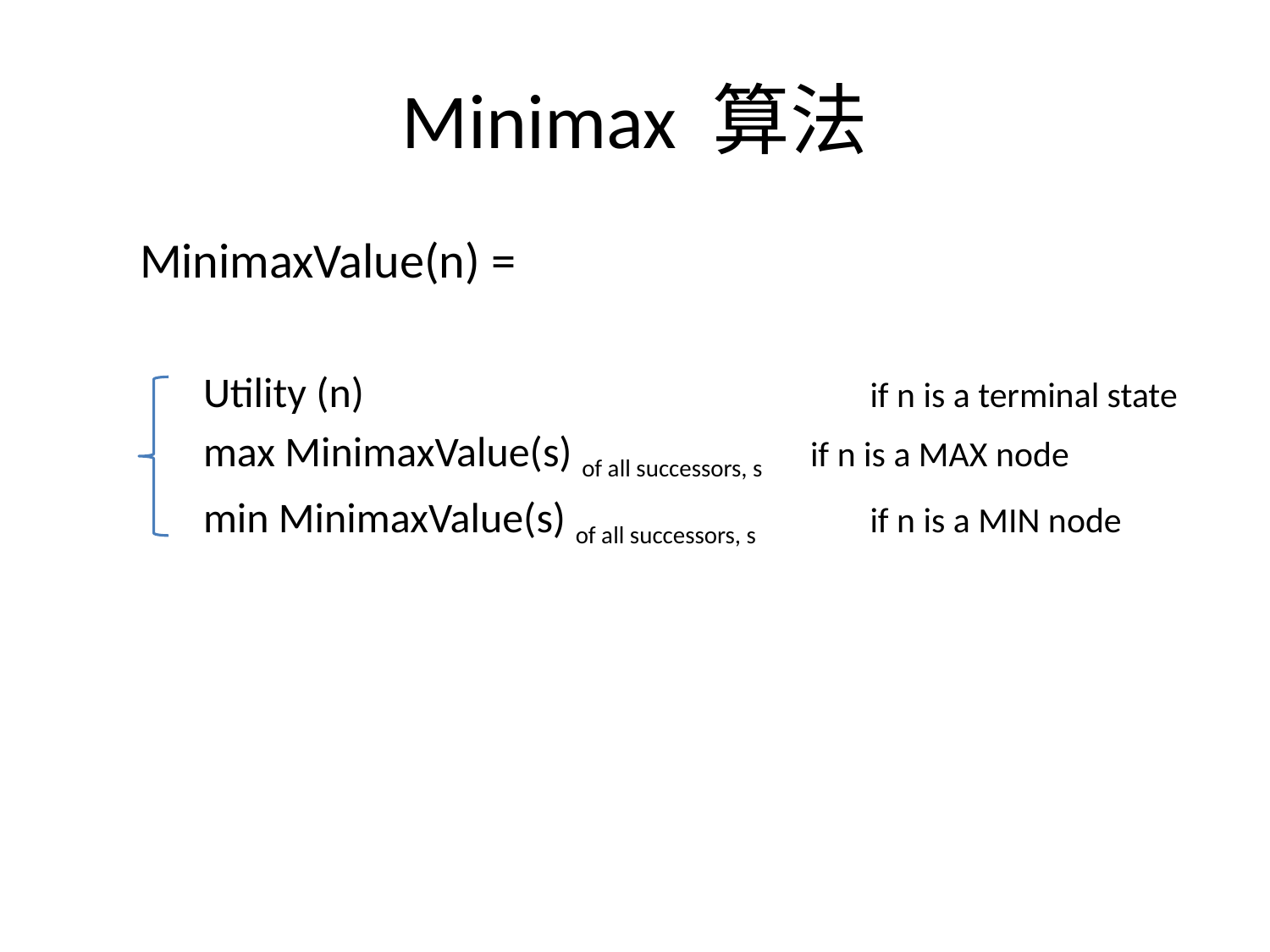

# Minimax 算法
MinimaxValue(n) =

Utility (n)				if n is a terminal state
max MinimaxValue(s) of all successors, s     if n is a MAX node
min MinimaxValue(s) of all successors, s 	if n is a MIN node